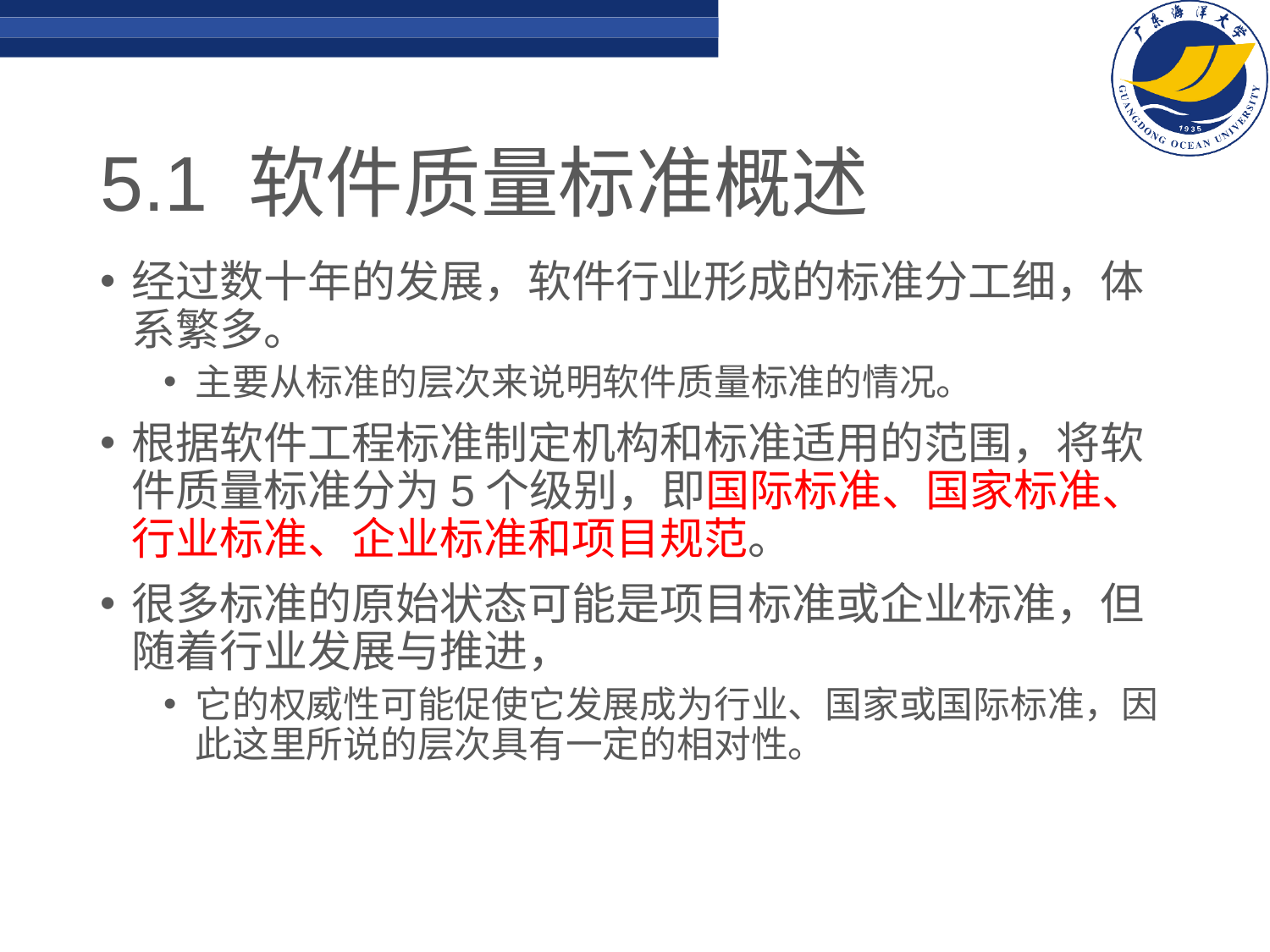

# 5.1 软件质量标准概述
经过数十年的发展，软件行业形成的标准分工细，体系繁多。
主要从标准的层次来说明软件质量标准的情况。
根据软件工程标准制定机构和标准适用的范围，将软件质量标准分为5个级别，即国际标准、国家标准、行业标准、企业标准和项目规范。
很多标准的原始状态可能是项目标准或企业标准，但随着行业发展与推进，
它的权威性可能促使它发展成为行业、国家或国际标准，因此这里所说的层次具有一定的相对性。
4